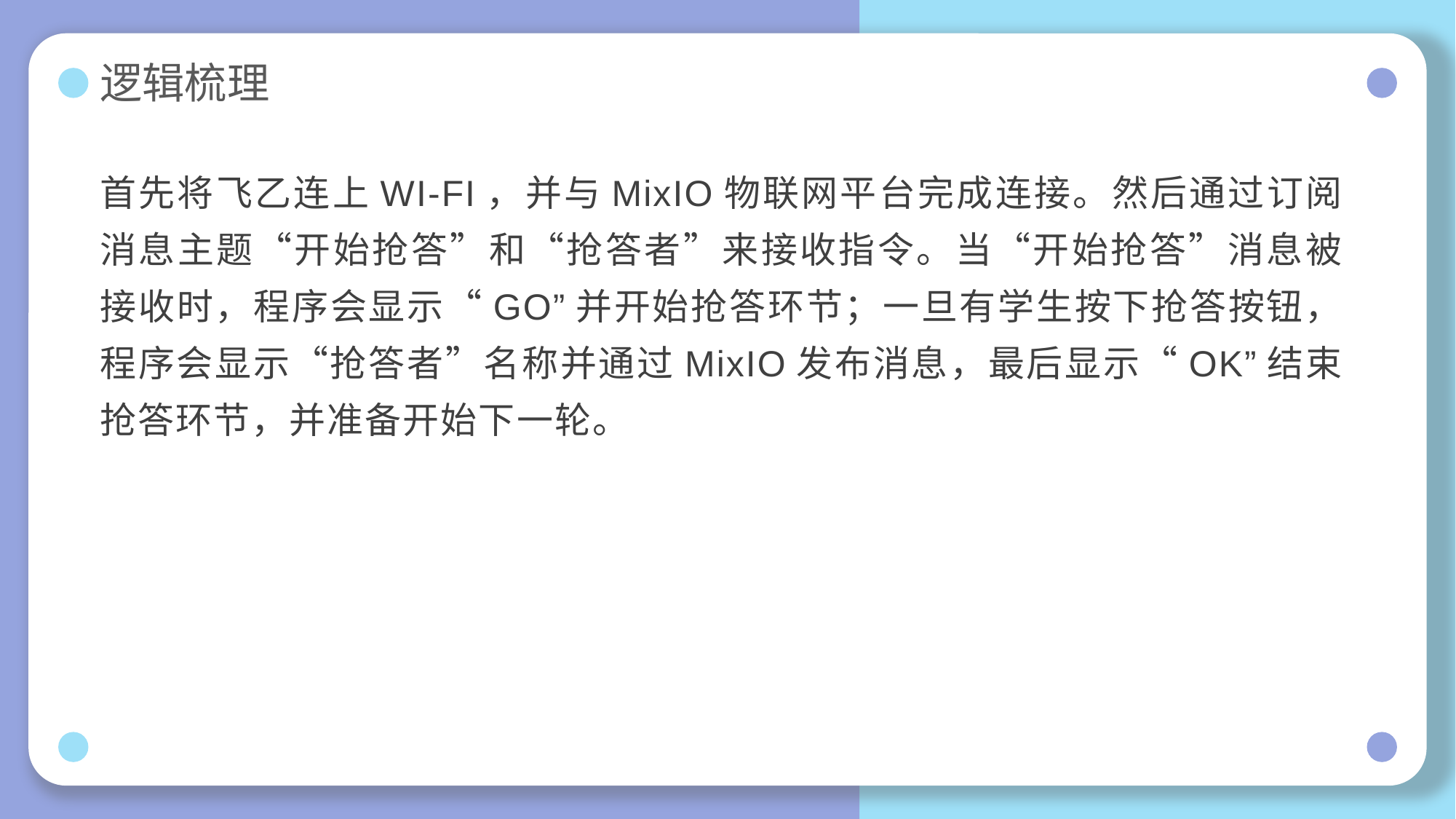

# 逻辑梳理
首先将飞乙连上WI-FI，并与MixIO物联网平台完成连接。然后通过订阅消息主题“开始抢答”和“抢答者”来接收指令。当“开始抢答”消息被接收时，程序会显示“GO”并开始抢答环节；一旦有学生按下抢答按钮，程序会显示“抢答者”名称并通过MixIO发布消息，最后显示“OK”结束抢答环节，并准备开始下一轮。